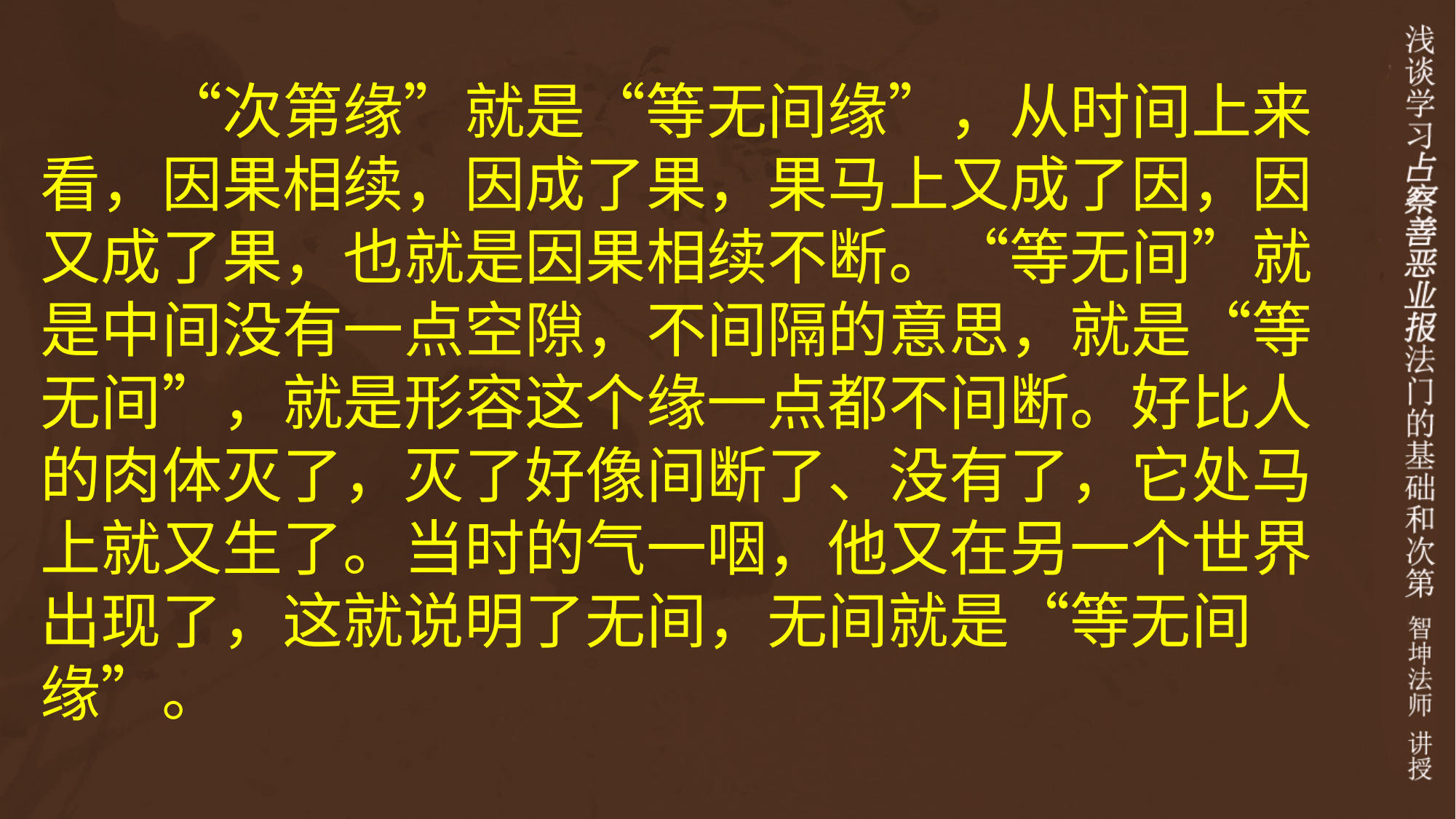

“次第缘”就是“等无间缘”，从时间上来看，因果相续，因成了果，果马上又成了因，因又成了果，也就是因果相续不断。“等无间”就是中间没有一点空隙，不间隔的意思，就是“等无间”，就是形容这个缘一点都不间断。好比人的肉体灭了，灭了好像间断了、没有了，它处马上就又生了。当时的气一咽，他又在另一个世界出现了，这就说明了无间，无间就是“等无间缘”。